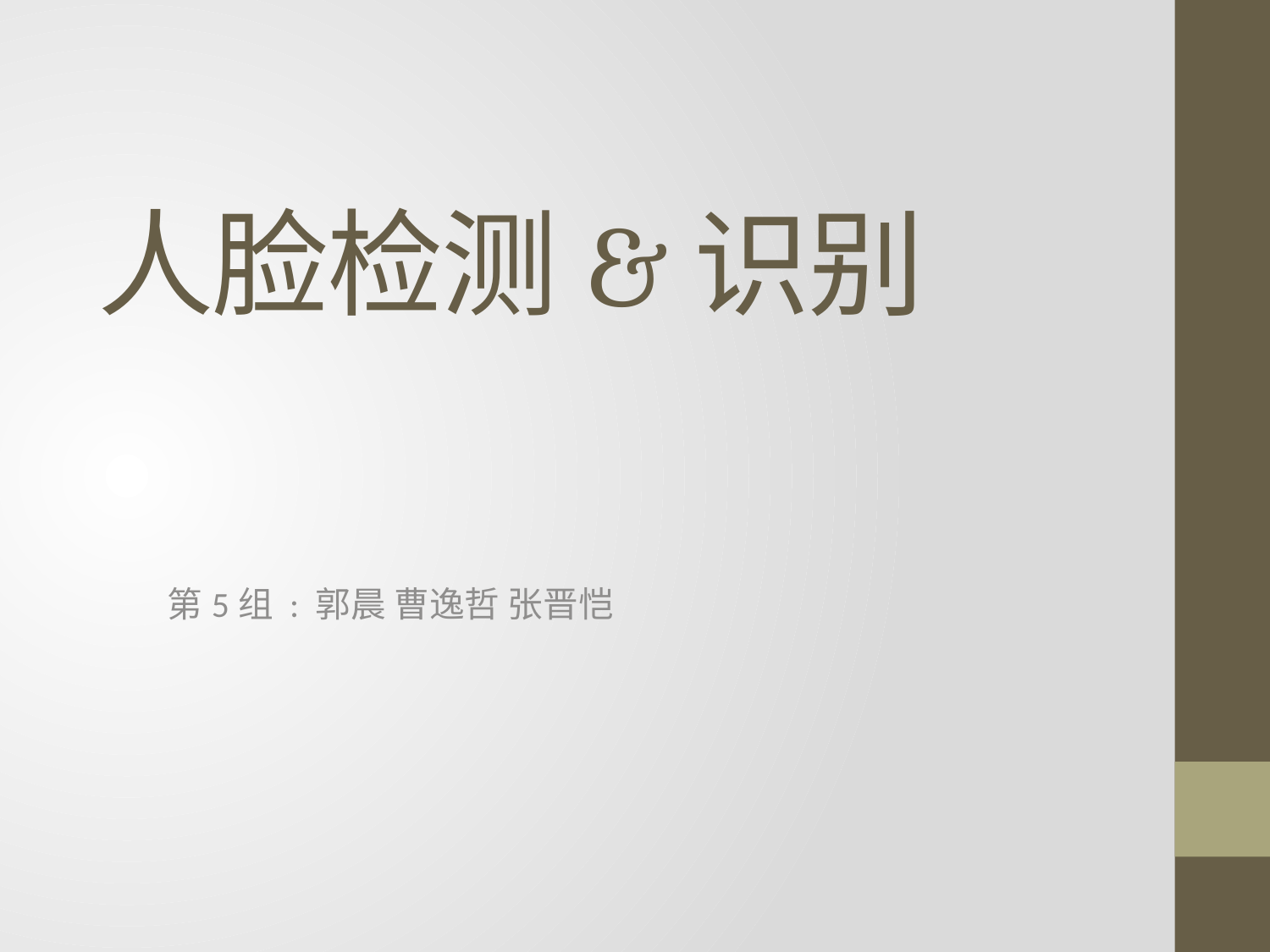

# 人脸检测&识别
第5组 : 郭晨 曹逸哲 张晋恺